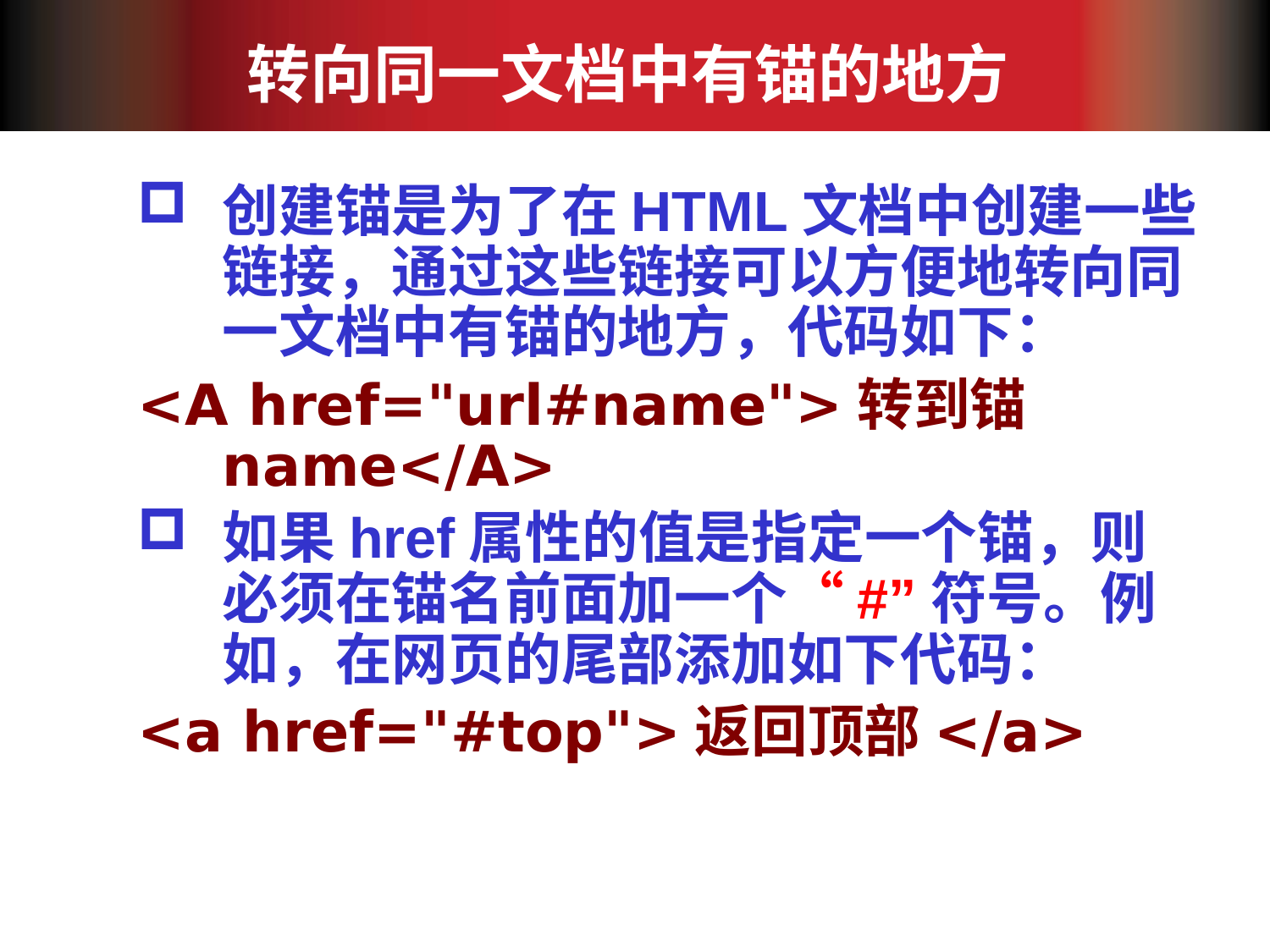

# 转向同一文档中有锚的地方
创建锚是为了在HTML文档中创建一些链接，通过这些链接可以方便地转向同一文档中有锚的地方，代码如下：
<A href="url#name">转到锚name</A>
如果href属性的值是指定一个锚，则必须在锚名前面加一个“#”符号。例如，在网页的尾部添加如下代码：
<a href="#top">返回顶部</a>